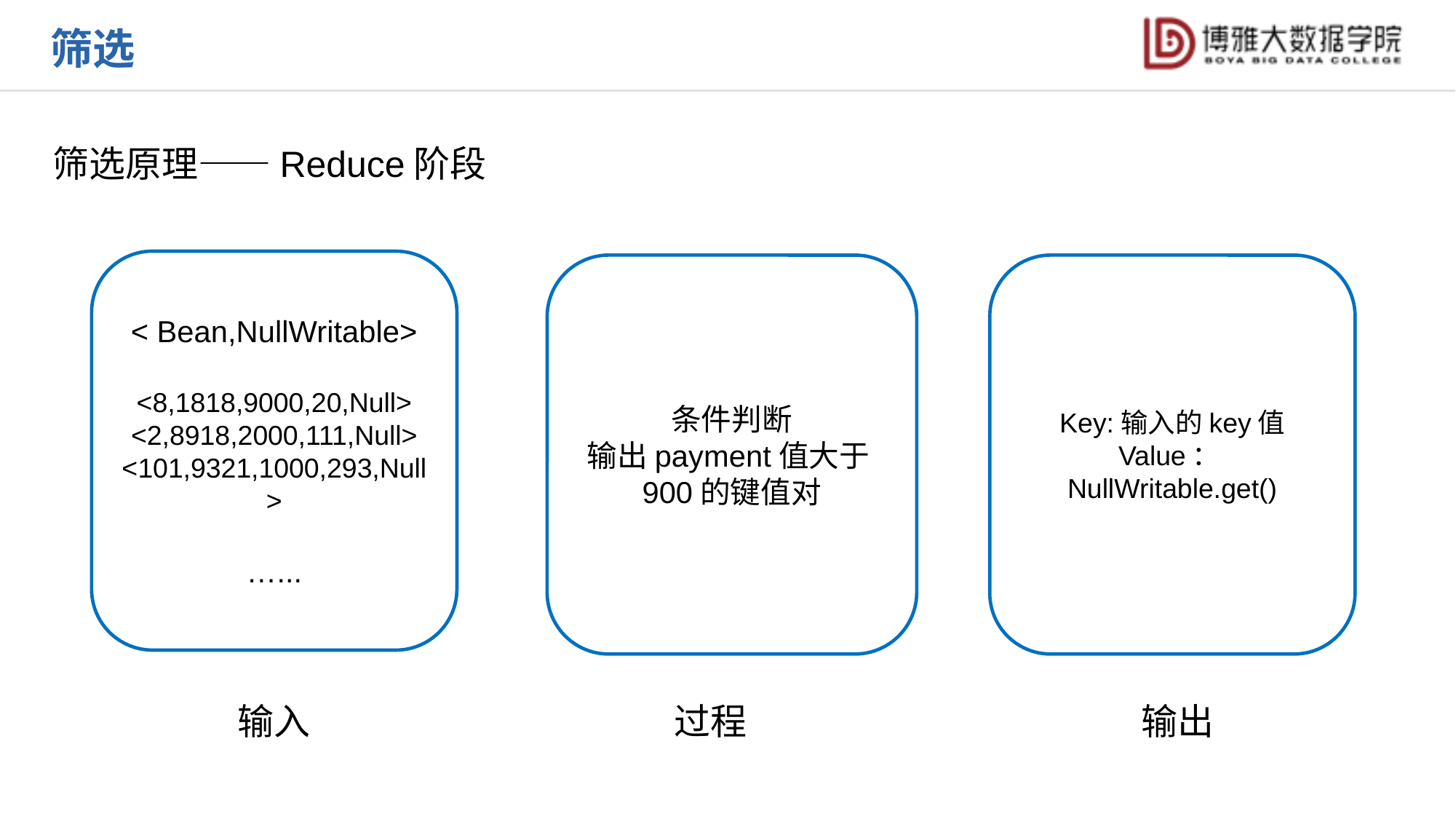

筛选
筛选原理——Reduce阶段

< Bean,NullWritable>

<8,1818,9000,20,Null>
<2,8918,2000,111,Null>
<101,9321,1000,293,Null>

…...
条件判断
输出payment值大于900的键值对
Key:输入的key值
Value：NullWritable.get()
输入
输出
过程